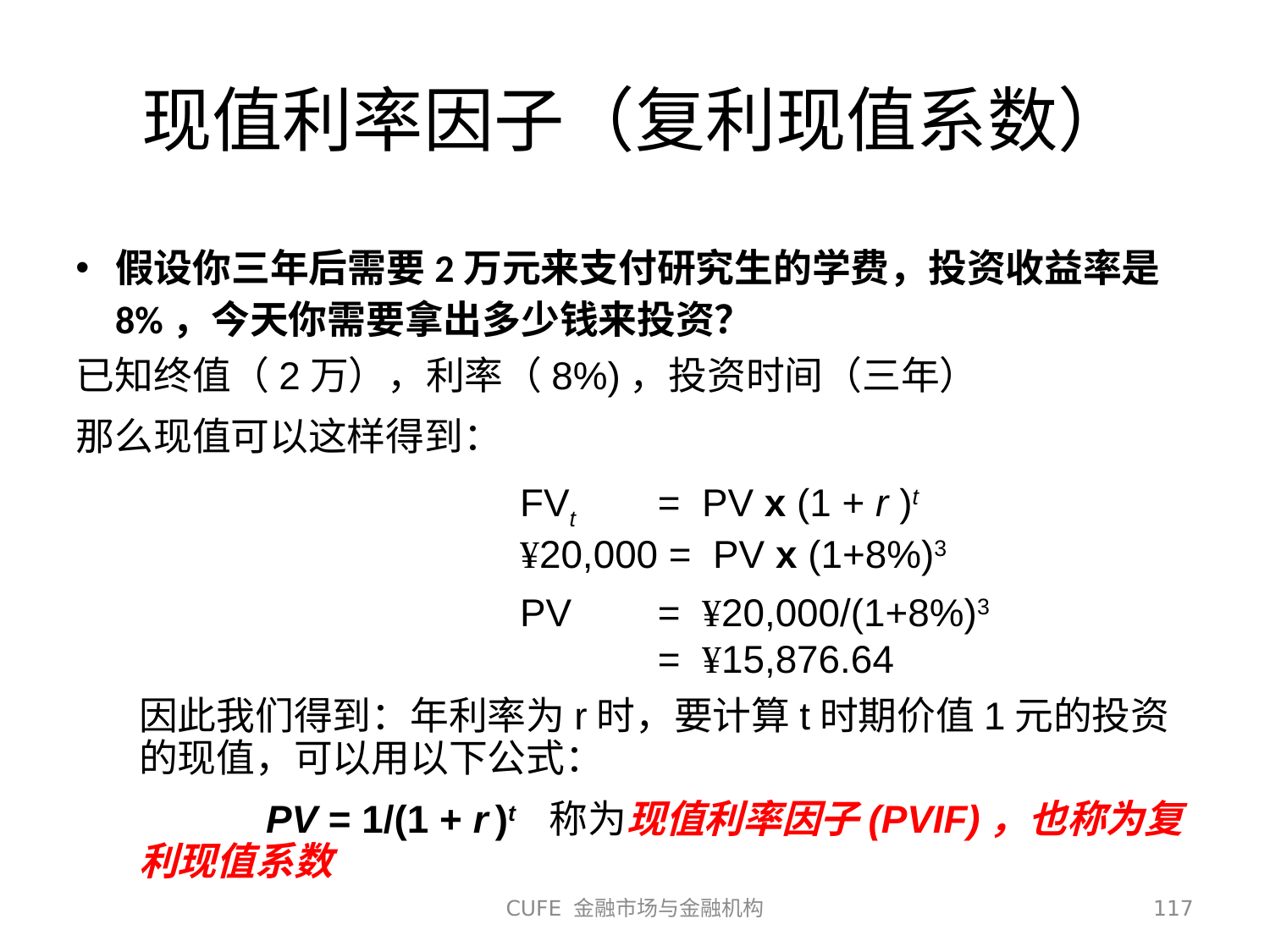

# 现值利率因子（复利现值系数）
假设你三年后需要2万元来支付研究生的学费，投资收益率是8%，今天你需要拿出多少钱来投资？
已知终值（2万），利率（8%)，投资时间（三年）
那么现值可以这样得到：
				FVt	 =  PV x (1 + r )t
 				¥20,000 =  PV x (1+8%)3
 				PV	 =  ¥20,000/(1+8%)3
 					 =  ¥15,876.64
 	因此我们得到：年利率为r时，要计算t时期价值1元的投资的现值，可以用以下公式：
		PV = 1/(1 + r )t    称为现值利率因子(PVIF)，也称为复利现值系数
CUFE 金融市场与金融机构
117